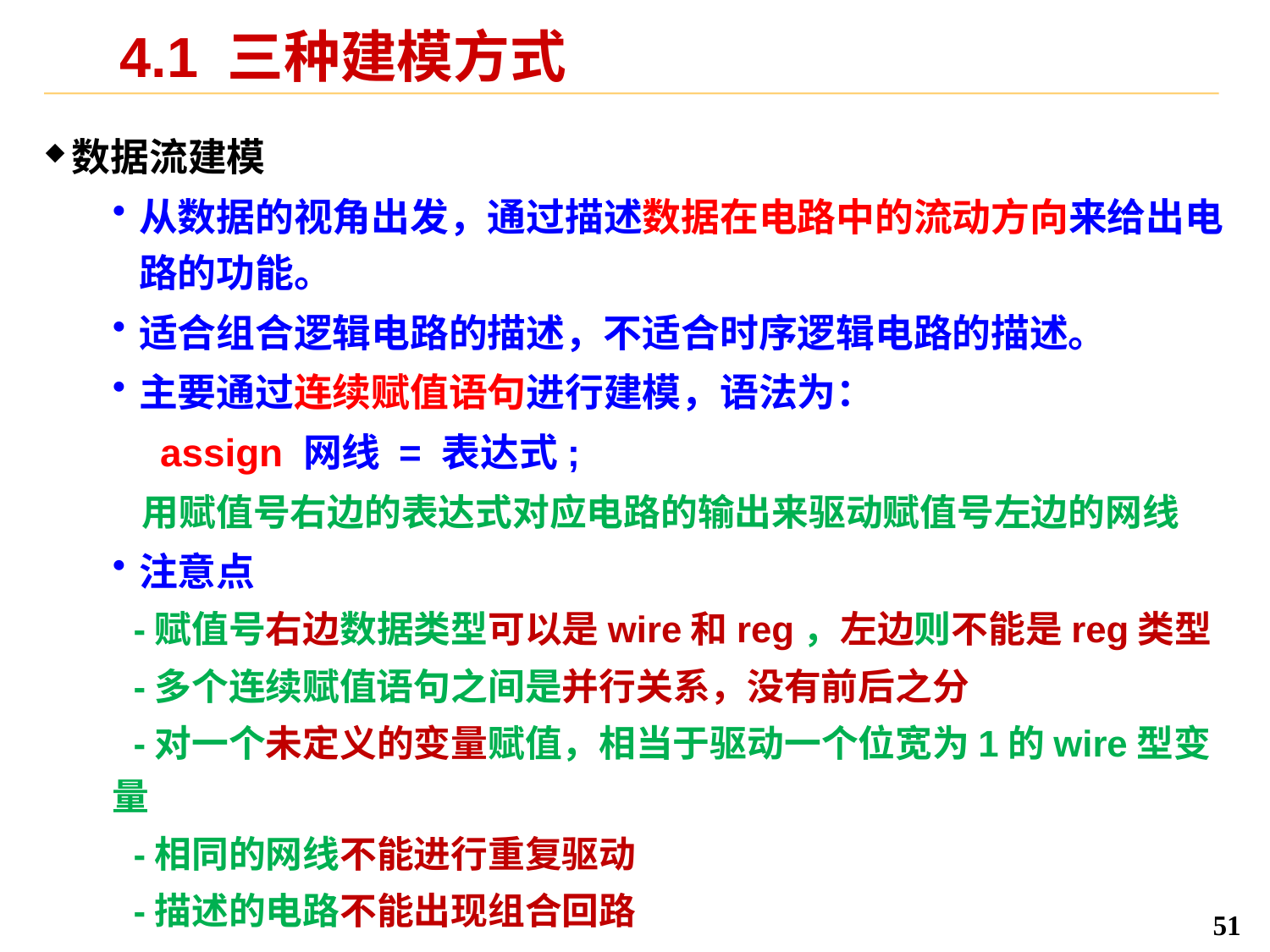

# 4.1 三种建模方式
数据流建模
从数据的视角出发，通过描述数据在电路中的流动方向来给出电路的功能。
适合组合逻辑电路的描述，不适合时序逻辑电路的描述。
主要通过连续赋值语句进行建模，语法为：
     assign 网线 = 表达式;
   用赋值号右边的表达式对应电路的输出来驱动赋值号左边的网线
注意点
  -赋值号右边数据类型可以是wire和reg，左边则不能是reg类型
  -多个连续赋值语句之间是并行关系，没有前后之分
  -对一个未定义的变量赋值，相当于驱动一个位宽为1的wire型变量
  -相同的网线不能进行重复驱动
  -描述的电路不能出现组合回路
51